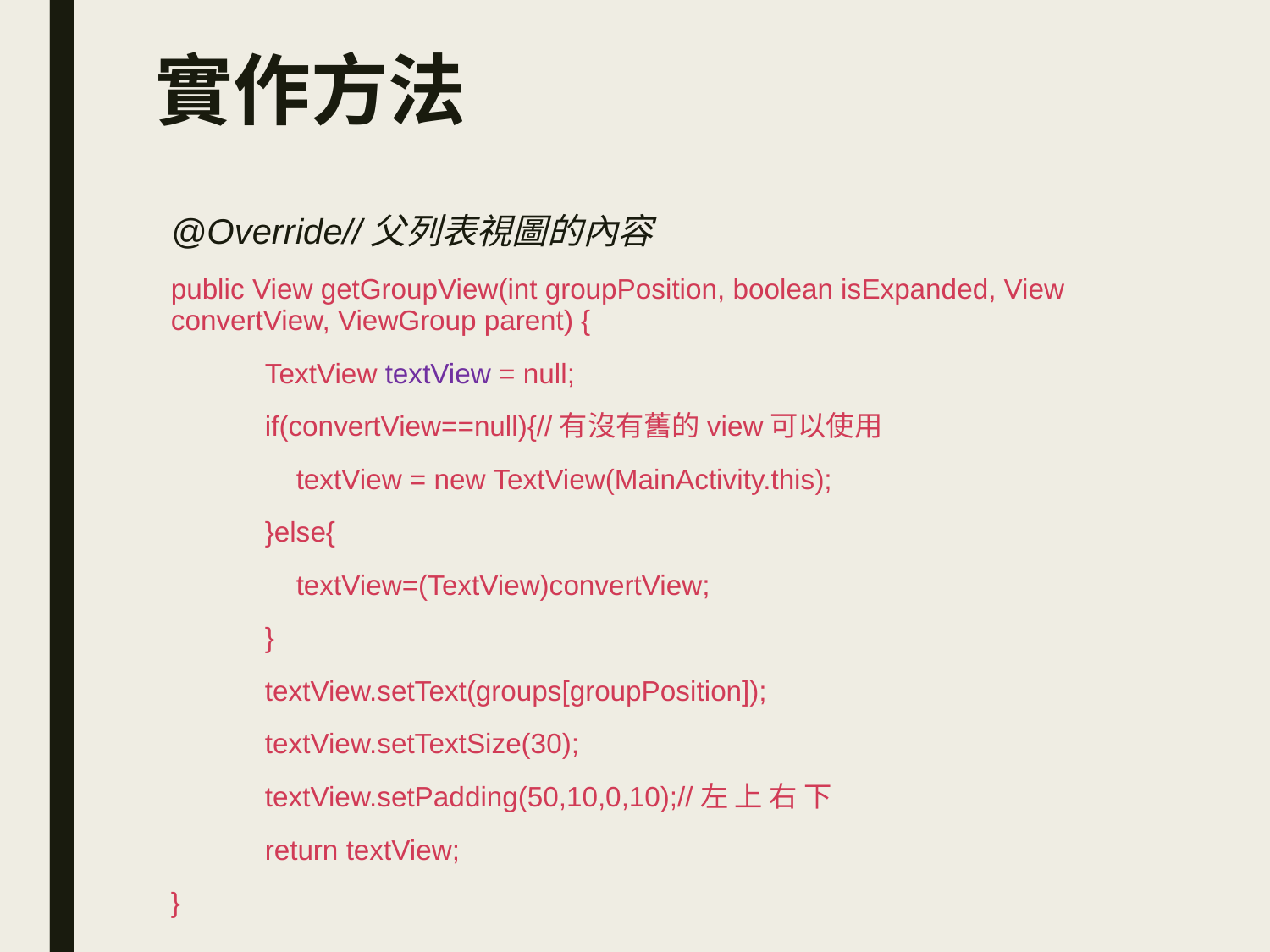

# 實作方法
@Override//父列表視圖的內容
public View getGroupView(int groupPosition, boolean isExpanded, View convertView, ViewGroup parent) {
            TextView textView = null;
            if(convertView==null){//有沒有舊的view可以使用
                textView = new TextView(MainActivity.this);
            }else{
                textView=(TextView)convertView;
            }
            textView.setText(groups[groupPosition]);
            textView.setTextSize(30);
            textView.setPadding(50,10,0,10);//左 上 右 下
            return textView;
}